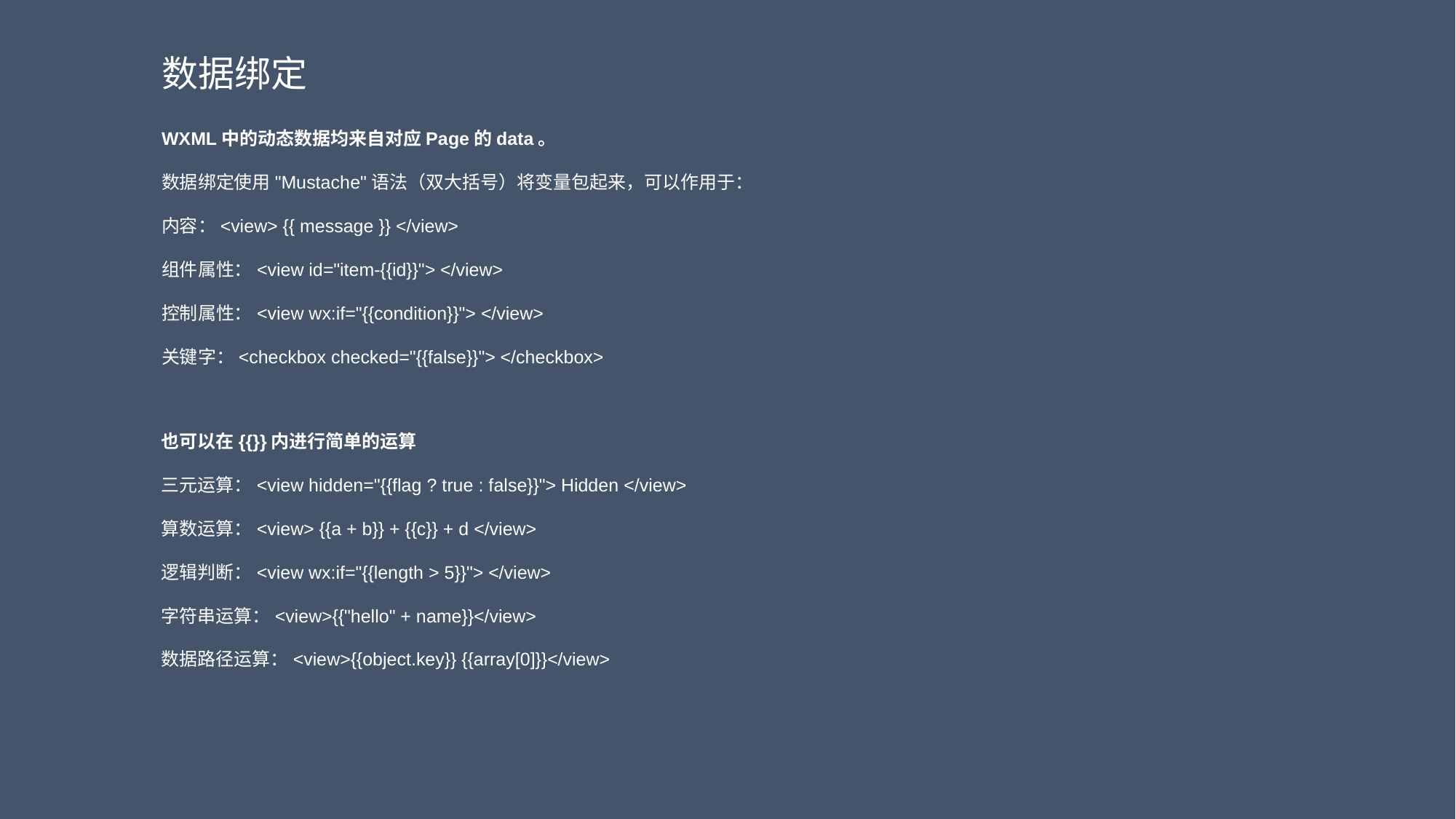

数据绑定
WXML中的动态数据均来自对应Page的data。
数据绑定使用"Mustache"语法（双大括号）将变量包起来，可以作用于：
内容：<view> {{ message }} </view>
组件属性：<view id="item-{{id}}"> </view>
控制属性：<view wx:if="{{condition}}"> </view>
关键字：<checkbox checked="{{false}}"> </checkbox>
也可以在{{}}内进行简单的运算
三元运算：<view hidden="{{flag ? true : false}}"> Hidden </view>
算数运算：<view> {{a + b}} + {{c}} + d </view>
逻辑判断：<view wx:if="{{length > 5}}"> </view>
字符串运算：<view>{{"hello" + name}}</view>
数据路径运算：<view>{{object.key}} {{array[0]}}</view>